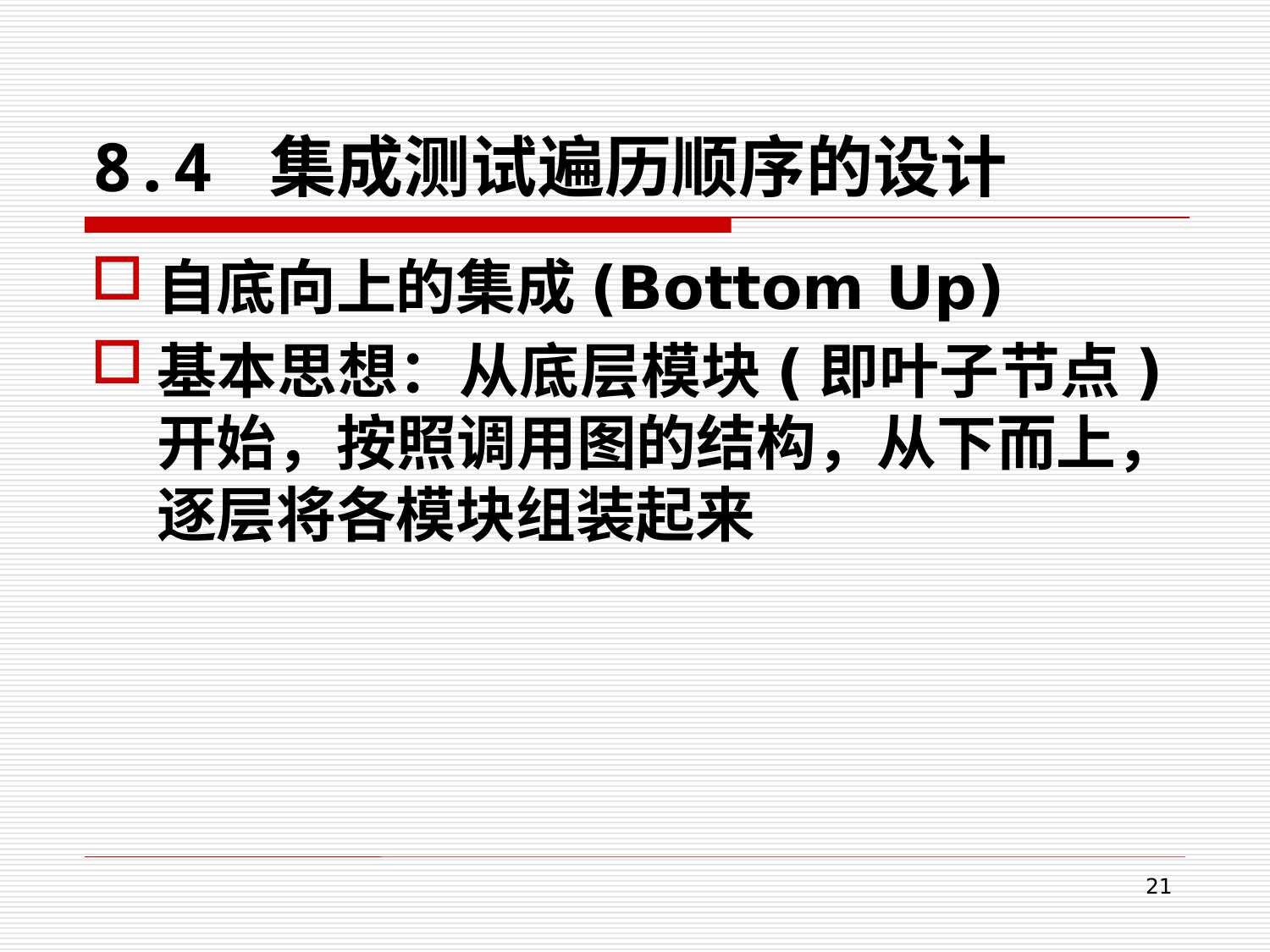

8.4 集成测试遍历顺序的设计
自底向上的集成(Bottom Up)
基本思想：从底层模块(即叶子节点)开始，按照调用图的结构，从下而上，逐层将各模块组装起来

21